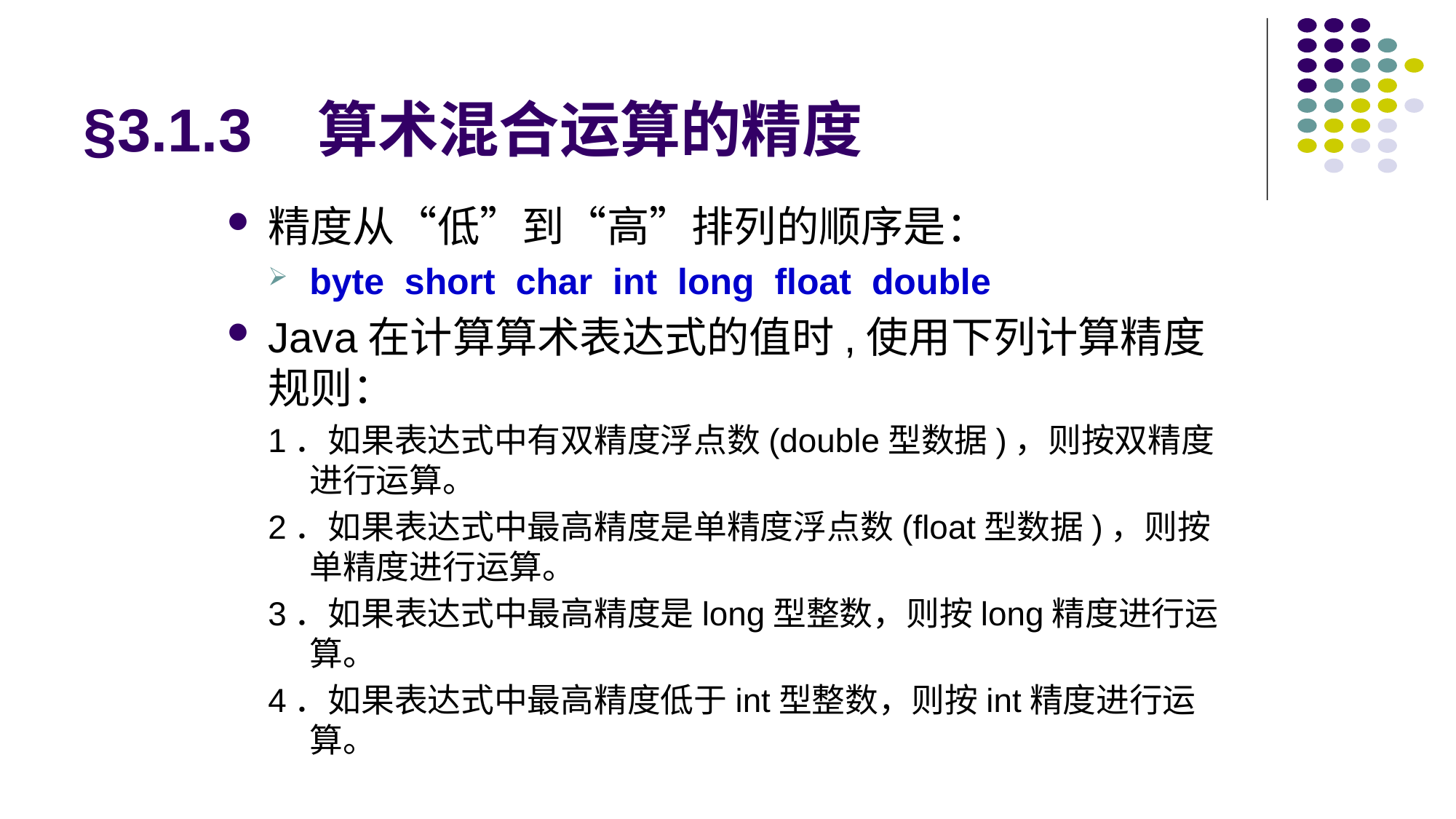

# §3.1.3   算术混合运算的精度
精度从“低”到“高”排列的顺序是：
byte  short  char  int  long  float  double
Java在计算算术表达式的值时,使用下列计算精度规则：
1．如果表达式中有双精度浮点数(double型数据)，则按双精度进行运算。
2．如果表达式中最高精度是单精度浮点数(float型数据)，则按单精度进行运算。
3．如果表达式中最高精度是long型整数，则按long精度进行运算。
4．如果表达式中最高精度低于int型整数，则按int精度进行运算。
8